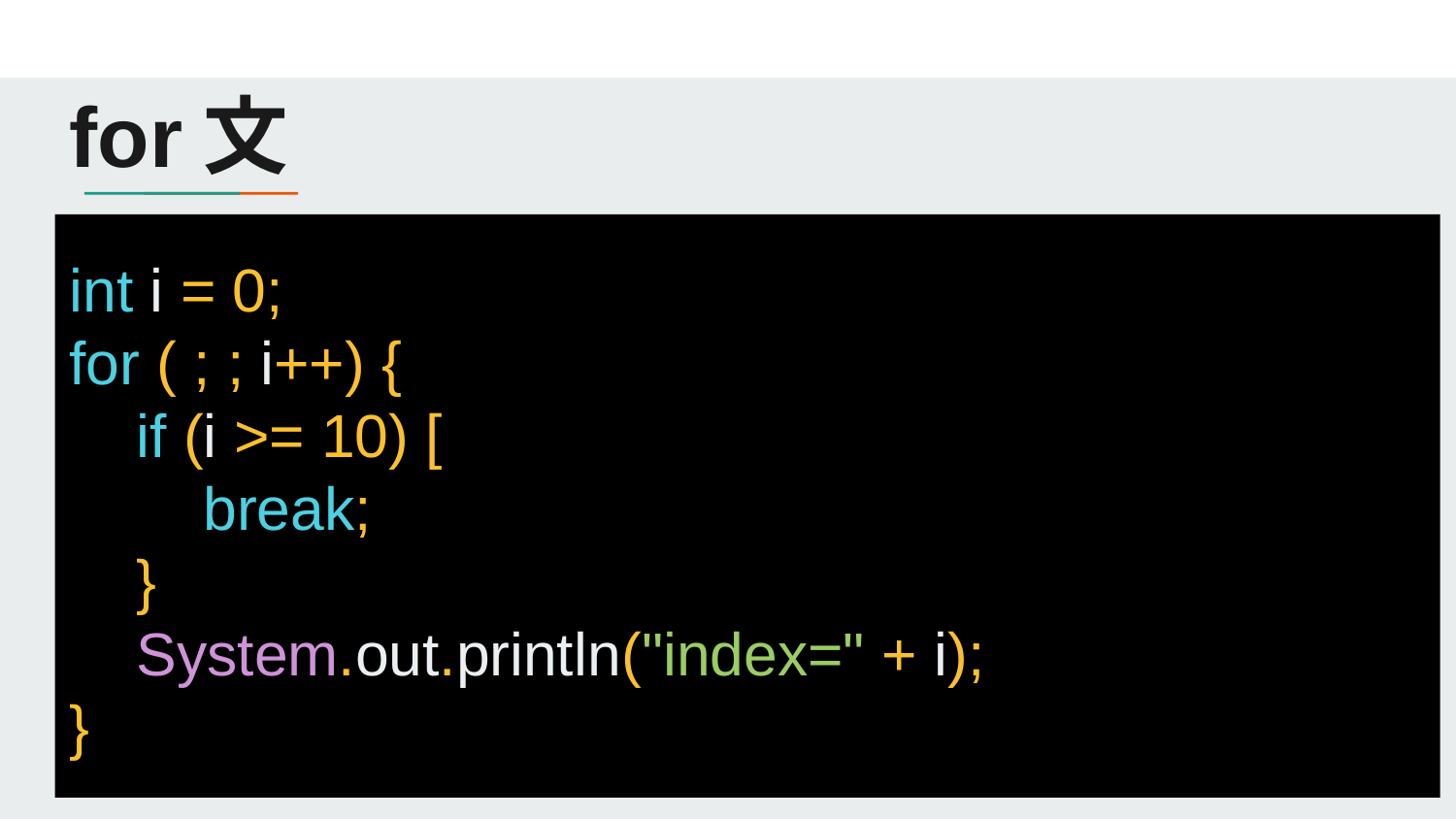

# for文
int i = 0;
for ( ; ; i++) {
    if (i >= 10) [
        break;
    }
    System.out.println("index=" + i);
}